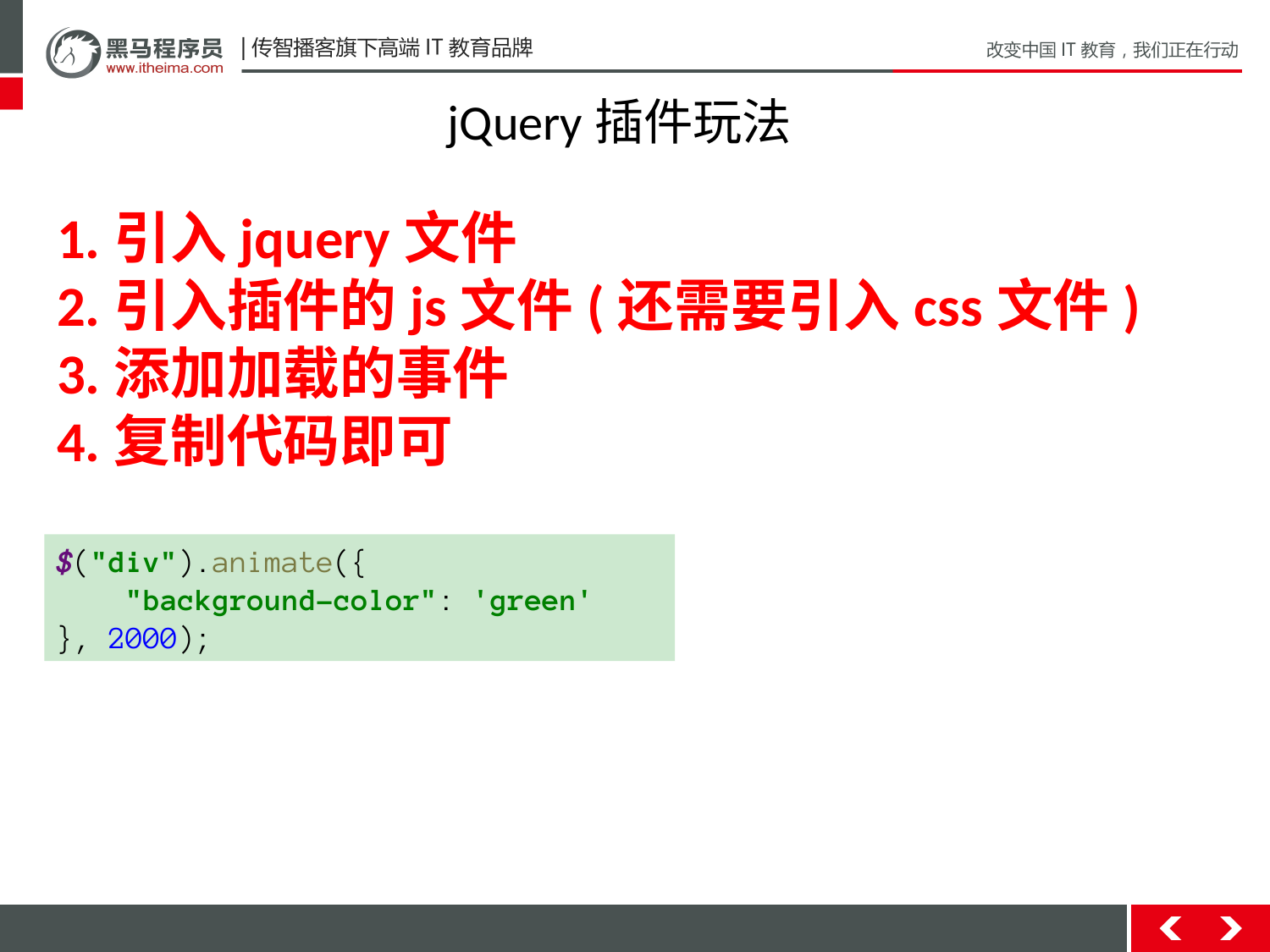

jQuery插件玩法
1.引入jquery文件
2.引入插件的js文件(还需要引入css文件)
3.添加加载的事件
4.复制代码即可
$("div").animate({
    "background-color": 'green'
}, 2000);